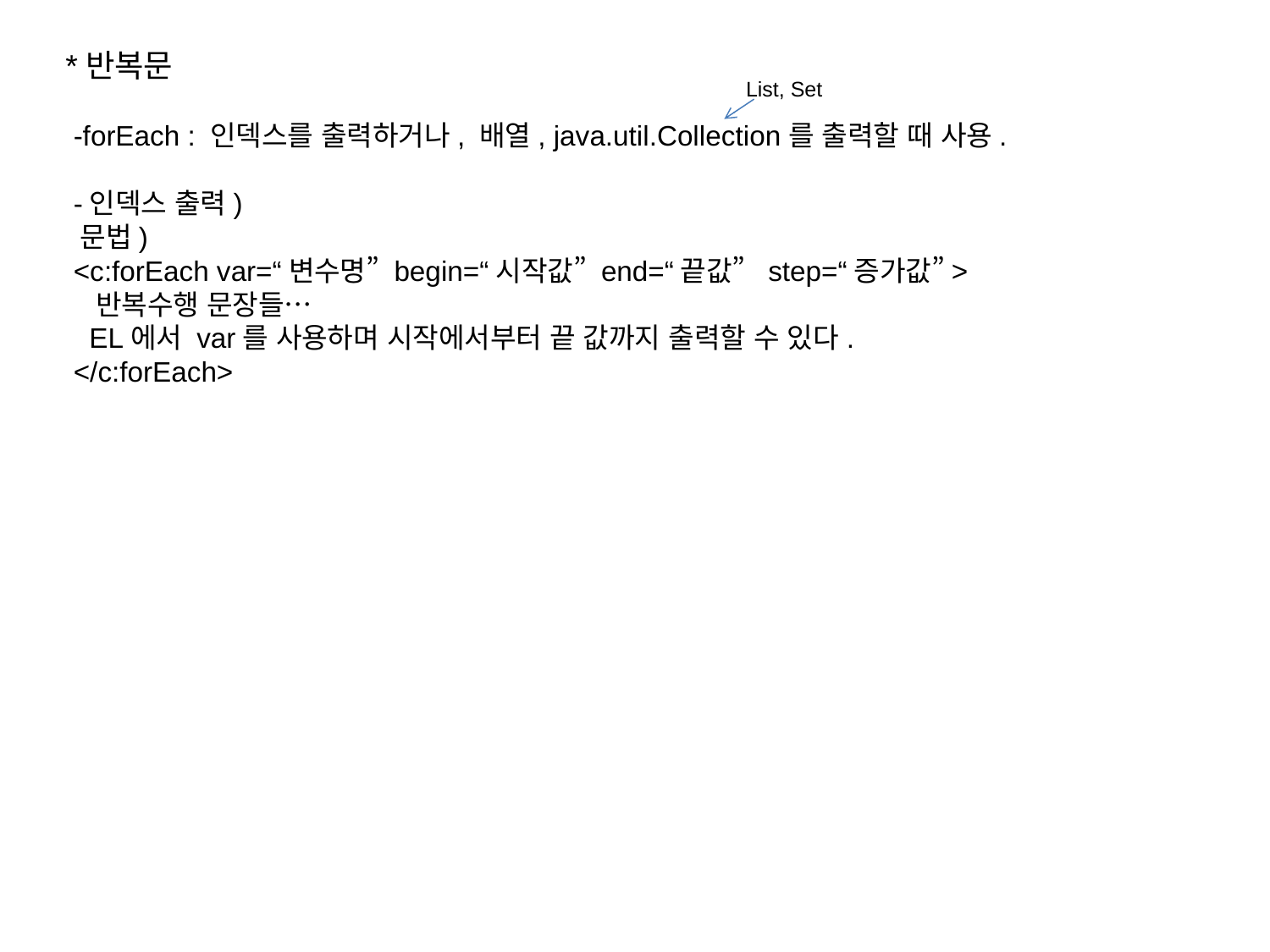

*반복문

 -forEach : 인덱스를 출력하거나, 배열, java.util.Collection를 출력할 때 사용.

 -인덱스 출력)
 문법)
 <c:forEach var=“변수명” begin=“시작값” end=“끝값”  step=“증가값”>
   반복수행 문장들…
   EL에서 var를 사용하며 시작에서부터 끝 값까지 출력할 수 있다.
 </c:forEach>
List, Set